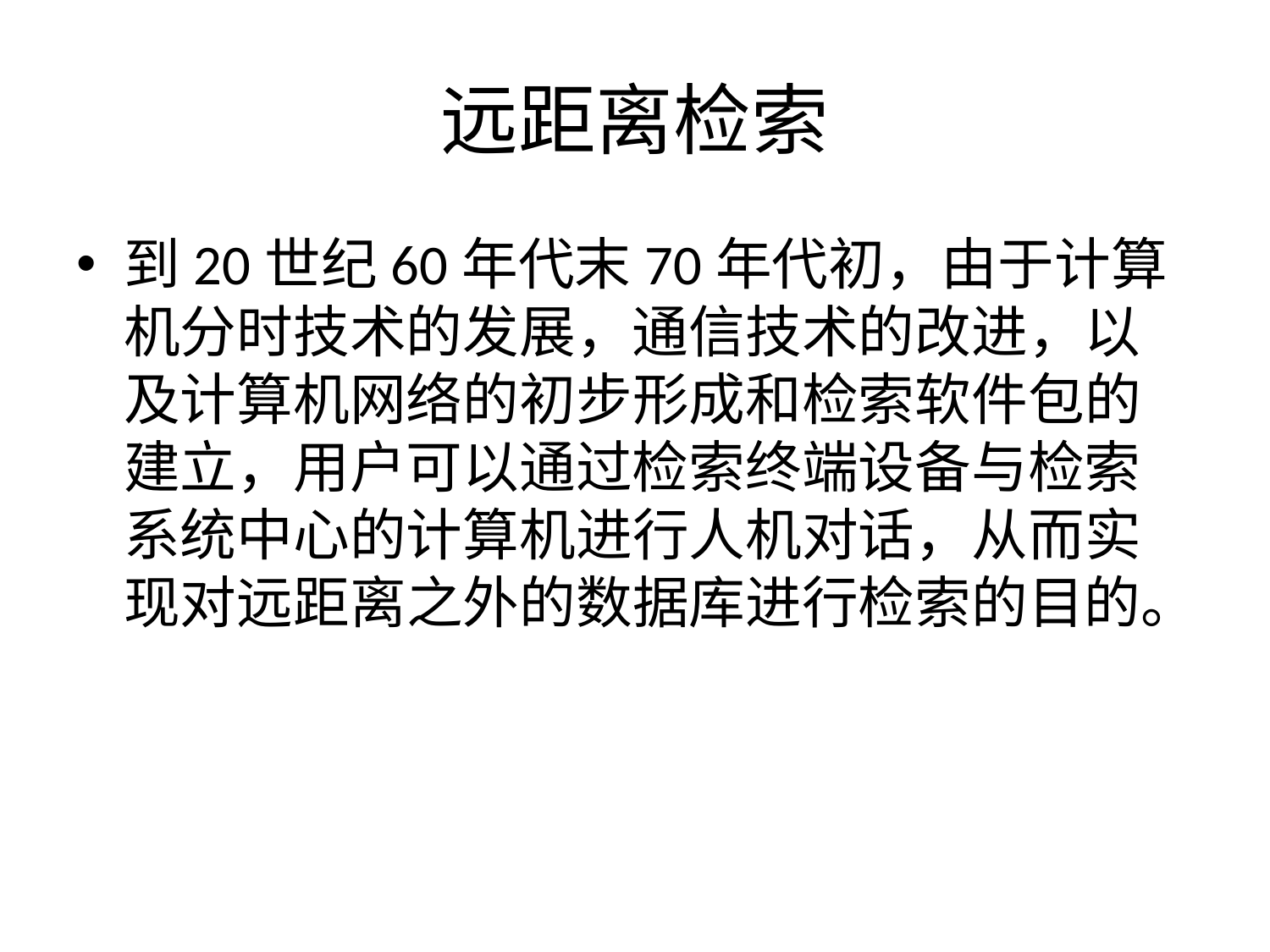

# 远距离检索
到20世纪60年代末70年代初，由于计算机分时技术的发展，通信技术的改进，以及计算机网络的初步形成和检索软件包的建立，用户可以通过检索终端设备与检索系统中心的计算机进行人机对话，从而实现对远距离之外的数据库进行检索的目的。